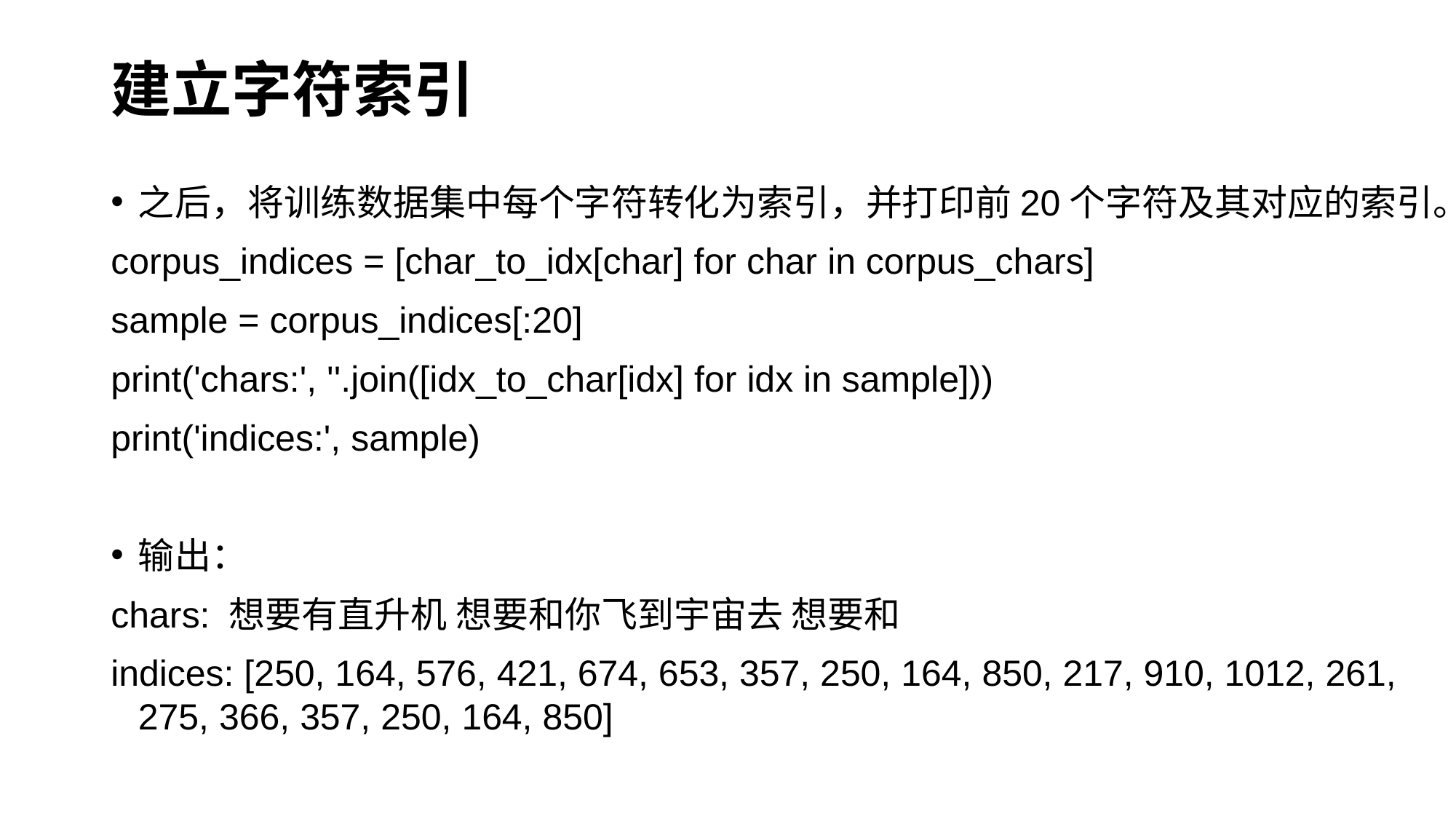

# 建立字符索引
之后，将训练数据集中每个字符转化为索引，并打印前20个字符及其对应的索引。
corpus_indices = [char_to_idx[char] for char in corpus_chars]
sample = corpus_indices[:20]
print('chars:', ''.join([idx_to_char[idx] for idx in sample]))
print('indices:', sample)

输出：
chars: 想要有直升机 想要和你飞到宇宙去 想要和
indices: [250, 164, 576, 421, 674, 653, 357, 250, 164, 850, 217, 910, 1012, 261, 275, 366, 357, 250, 164, 850]